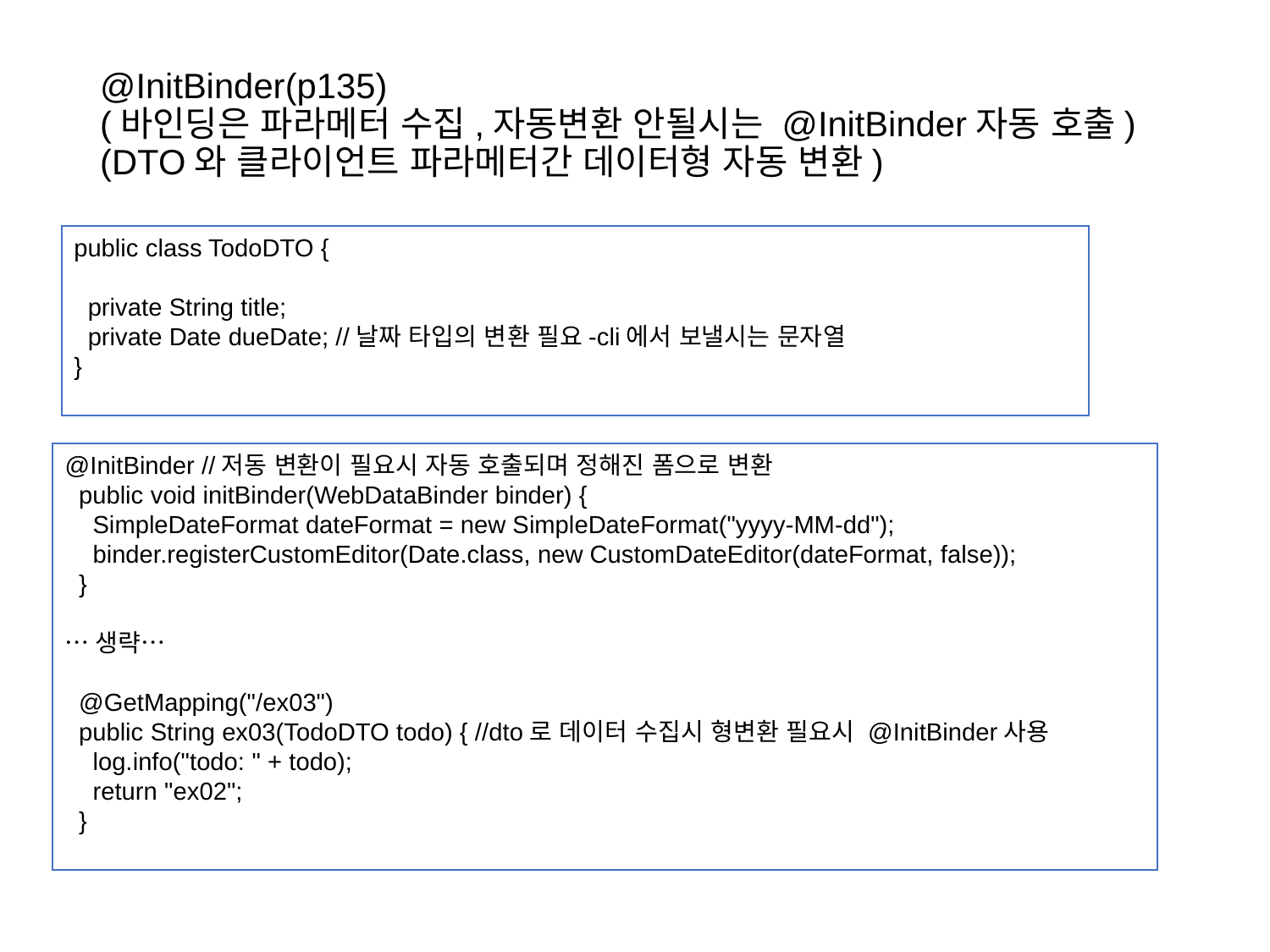

# @InitBinder(p135) (바인딩은 파라메터 수집,자동변환 안될시는 @InitBinder자동 호출) (DTO와 클라이언트 파라메터간 데이터형 자동 변환)
public class TodoDTO {

  private String title;
  private Date dueDate; //날짜 타입의 변환 필요-cli에서 보낼시는 문자열
}

@InitBinder //저동 변환이 필요시 자동 호출되며 정해진 폼으로 변환
  public void initBinder(WebDataBinder binder) {
    SimpleDateFormat dateFormat = new SimpleDateFormat("yyyy-MM-dd");
    binder.registerCustomEditor(Date.class, new CustomDateEditor(dateFormat, false));
  }

…생략…

  @GetMapping("/ex03")
  public String ex03(TodoDTO todo) { //dto로 데이터 수집시 형변환 필요시 @InitBinder사용
    log.info("todo: " + todo);
    return "ex02";
  }